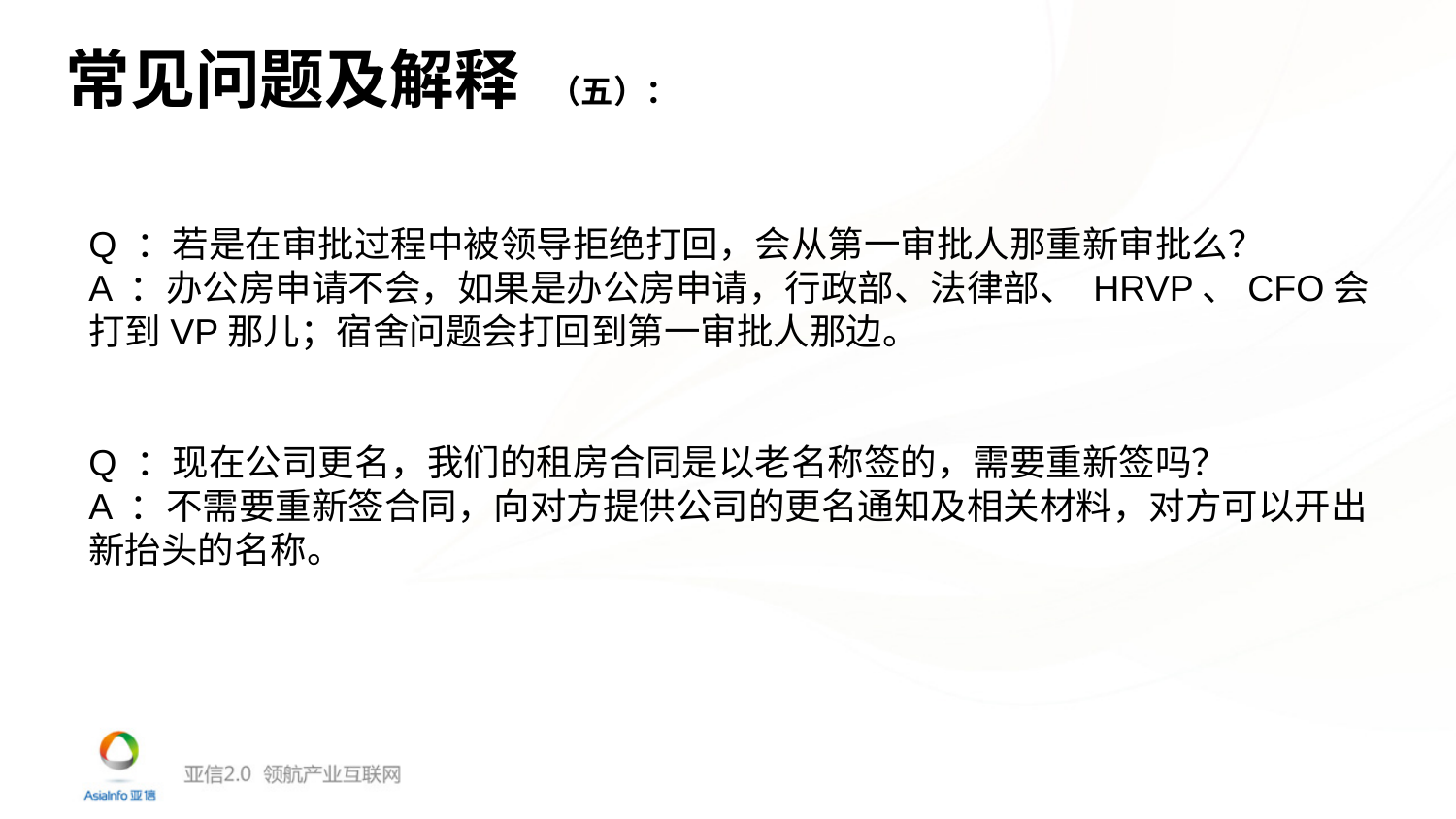

常见问题及解释  （五）：
Q ：若是在审批过程中被领导拒绝打回，会从第一审批人那重新审批么？
A ：办公房申请不会，如果是办公房申请，行政部、法律部、 HRVP、CFO会打到VP那儿；宿舍问题会打回到第一审批人那边。

Q ：现在公司更名，我们的租房合同是以老名称签的，需要重新签吗？
A ：不需要重新签合同，向对方提供公司的更名通知及相关材料，对方可以开出新抬头的名称。